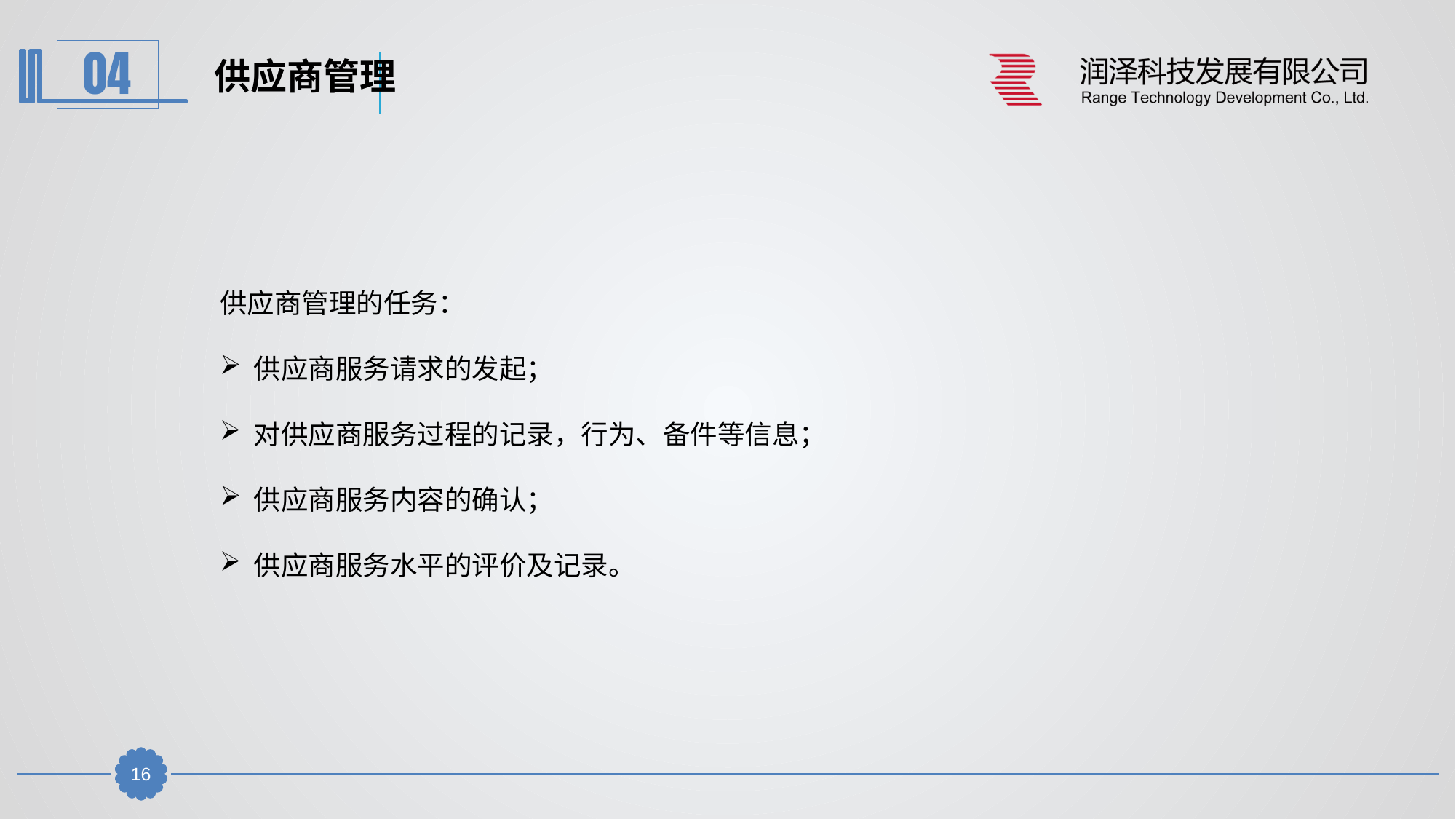

供应商管理
供应商管理的任务：
供应商服务请求的发起；
对供应商服务过程的记录，行为、备件等信息；
供应商服务内容的确认；
供应商服务水平的评价及记录。
16